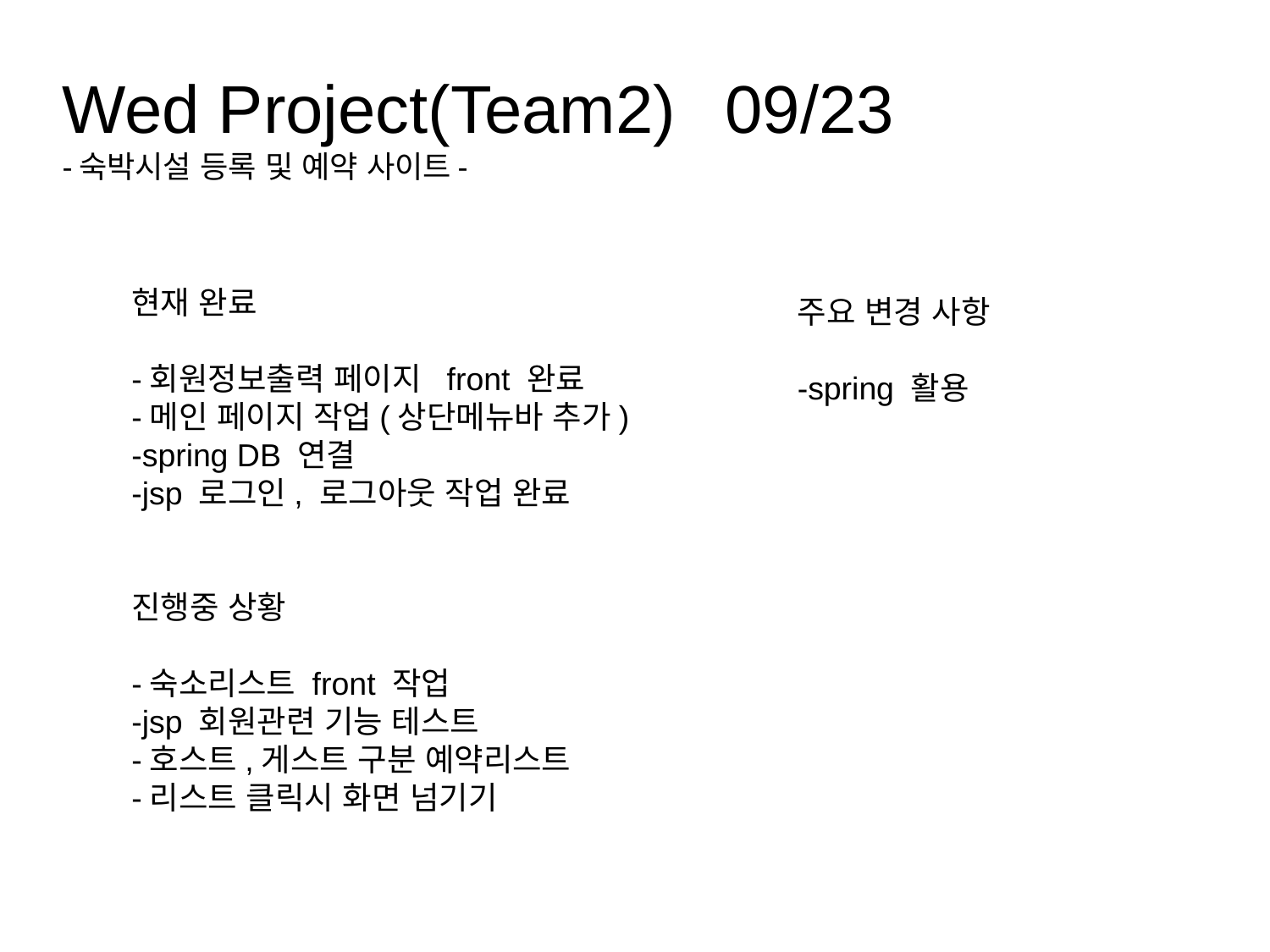

# Wed Project(Team2)	09/23
-숙박시설 등록 및 예약 사이트-

현재 완료

-회원정보출력 페이지  front 완료
-메인 페이지 작업(상단메뉴바 추가)
-spring DB 연결
-jsp 로그인, 로그아웃 작업 완료

진행중 상황

-숙소리스트 front 작업
-jsp 회원관련 기능 테스트
-호스트,게스트 구분 예약리스트
-리스트 클릭시 화면 넘기기
주요 변경 사항

-spring 활용